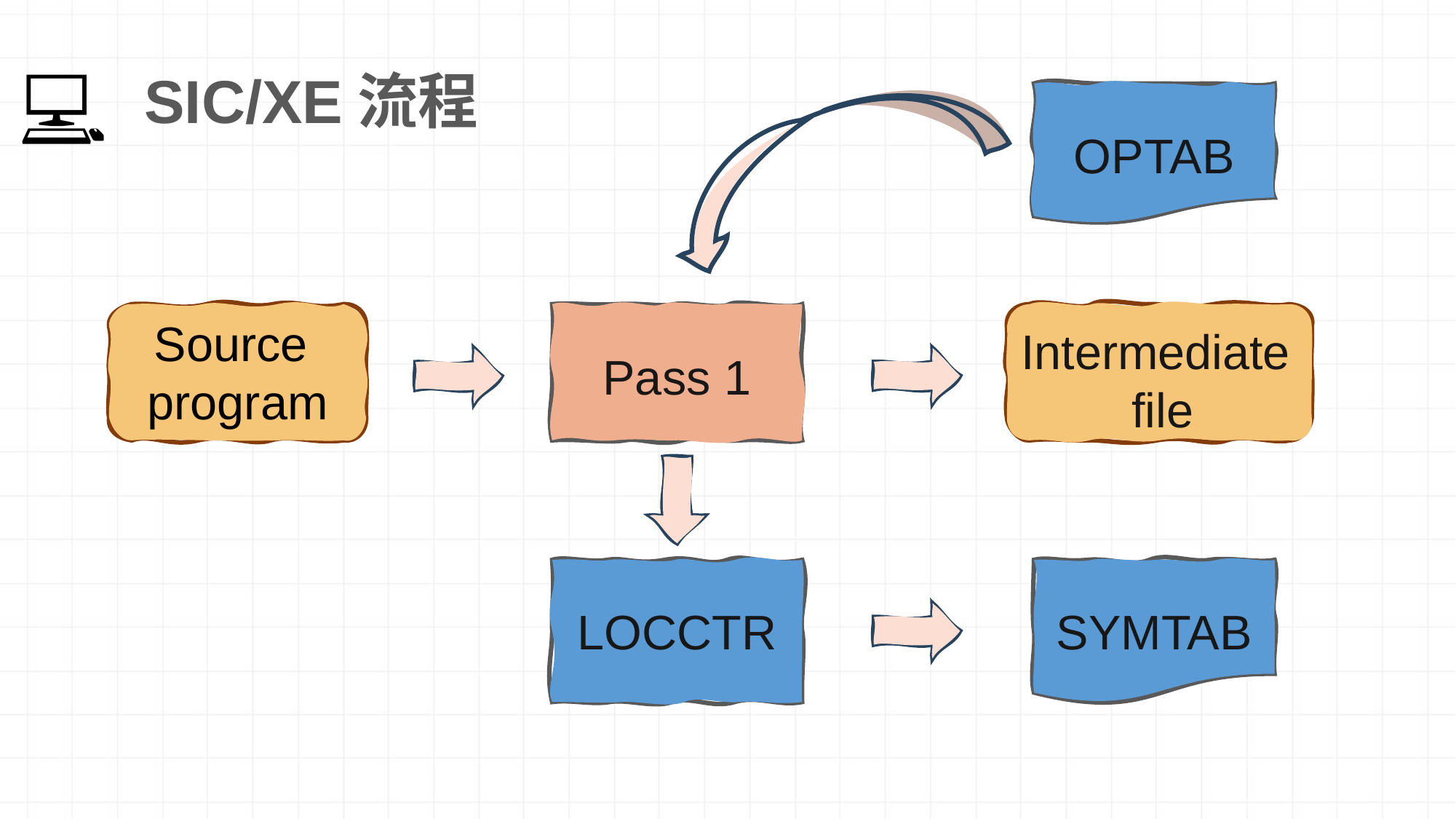

💻
SIC/XE流程

OPTAB

Source
program
Intermediate
file
Pass 1

SYMTAB
LOCCTR